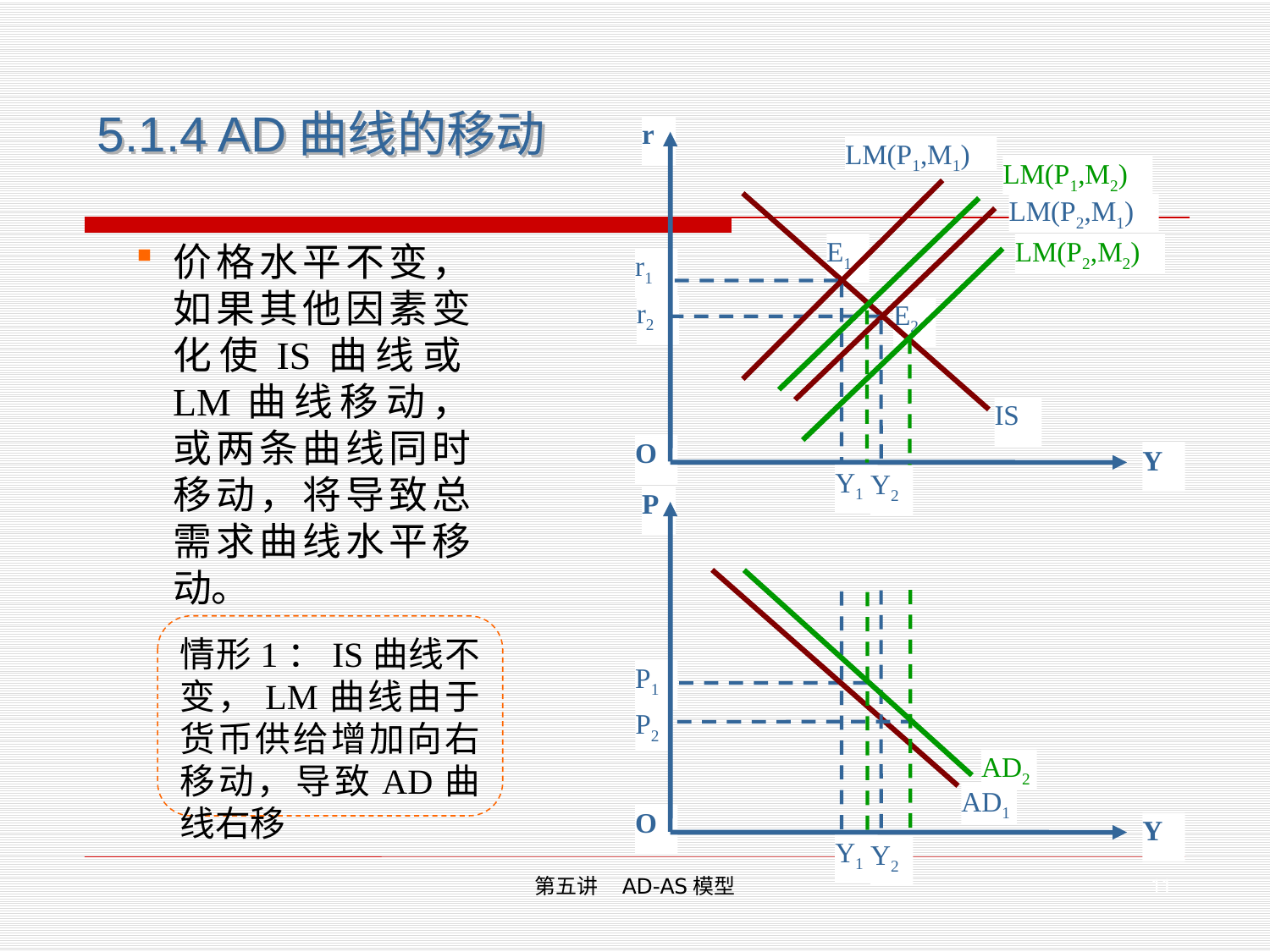

5.1.4 AD曲线的移动
r

LM(P1,M1)

LM(P2,M1)

E1
r1

r2
E2

IS
O
Y

Y1
Y2
LM(P1,M2)

LM(P2,M2)

价格水平不变，如果其他因素变化使IS曲线或LM曲线移动，或两条曲线同时移动，将导致总需求曲线水平移动。
P

P1

P2

AD1
O
Y

Y1
Y2

AD2
情形1：IS曲线不变，LM曲线由于货币供给增加向右移动，导致AD曲线右移
11
第五讲    AD-AS模型